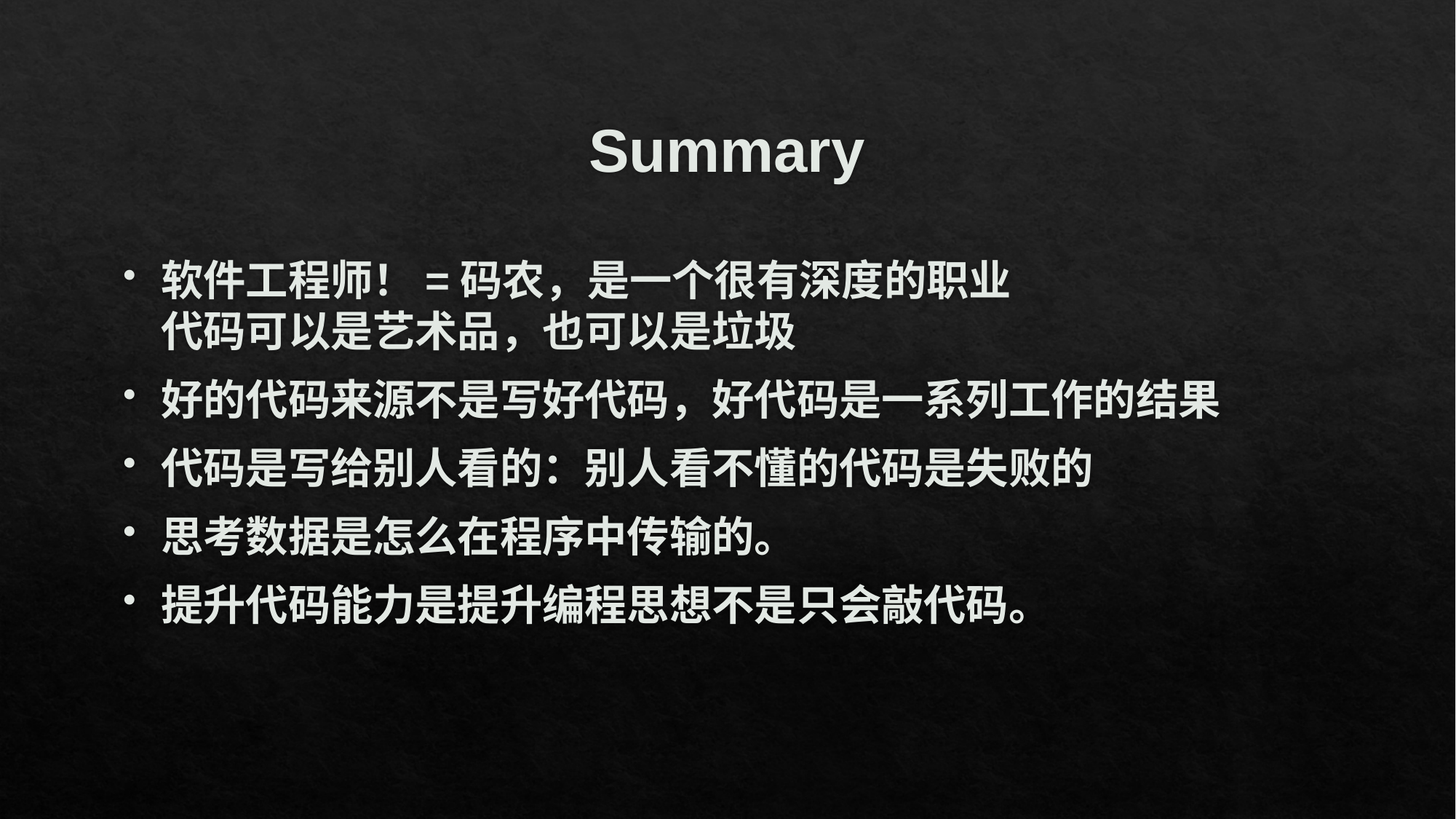

# Summary
软件工程师！=码农，是一个很有深度的职业 
代码可以是艺术品，也可以是垃圾
好的代码来源不是写好代码，好代码是一系列工作的结果
代码是写给别人看的：别人看不懂的代码是失败的
思考数据是怎么在程序中传输的。
提升代码能力是提升编程思想不是只会敲代码。